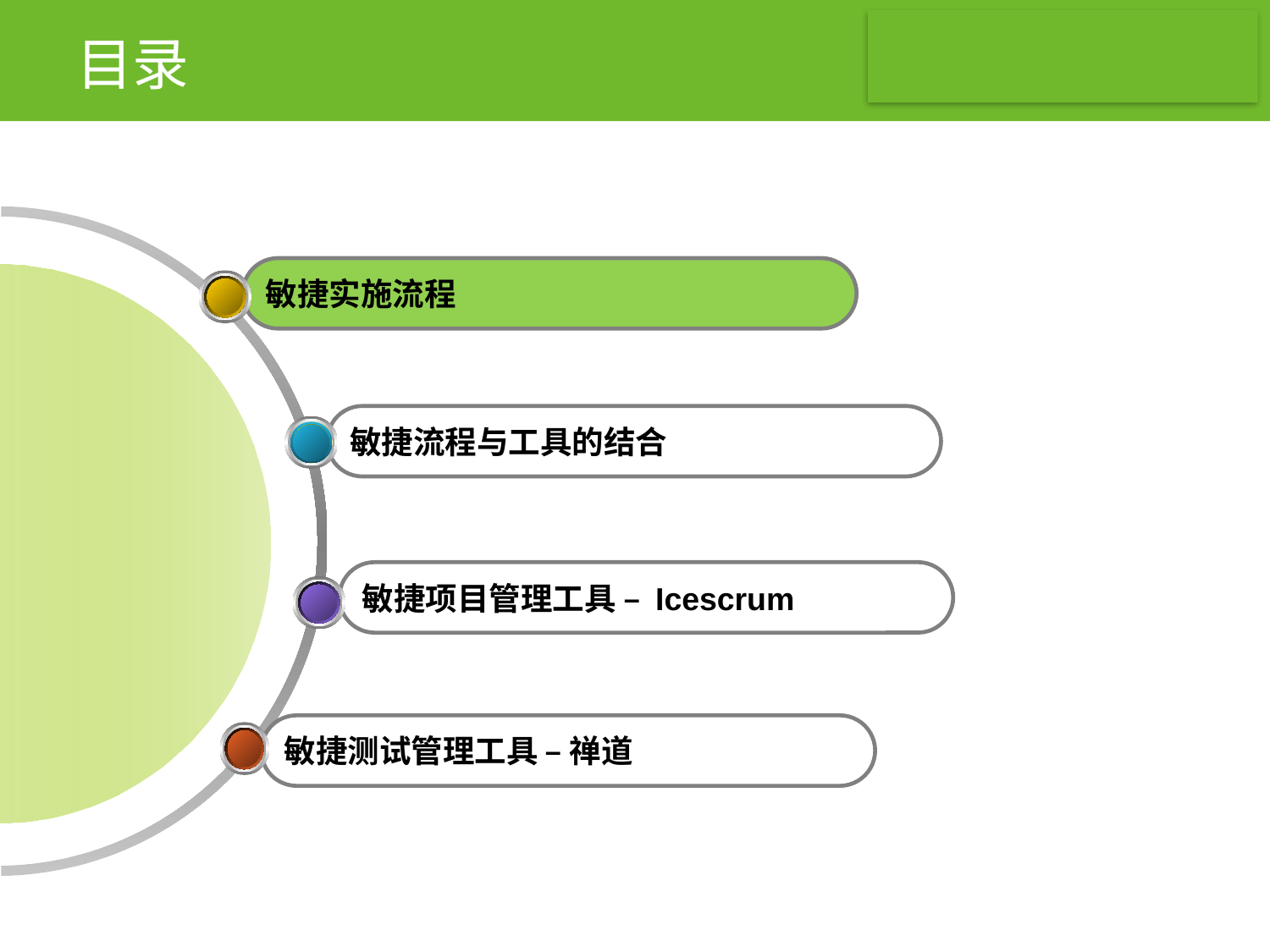

# 目录

敏捷实施流程

敏捷流程与工具的结合

敏捷项目管理工具 – Icescrum

敏捷测试管理工具 – 禅道